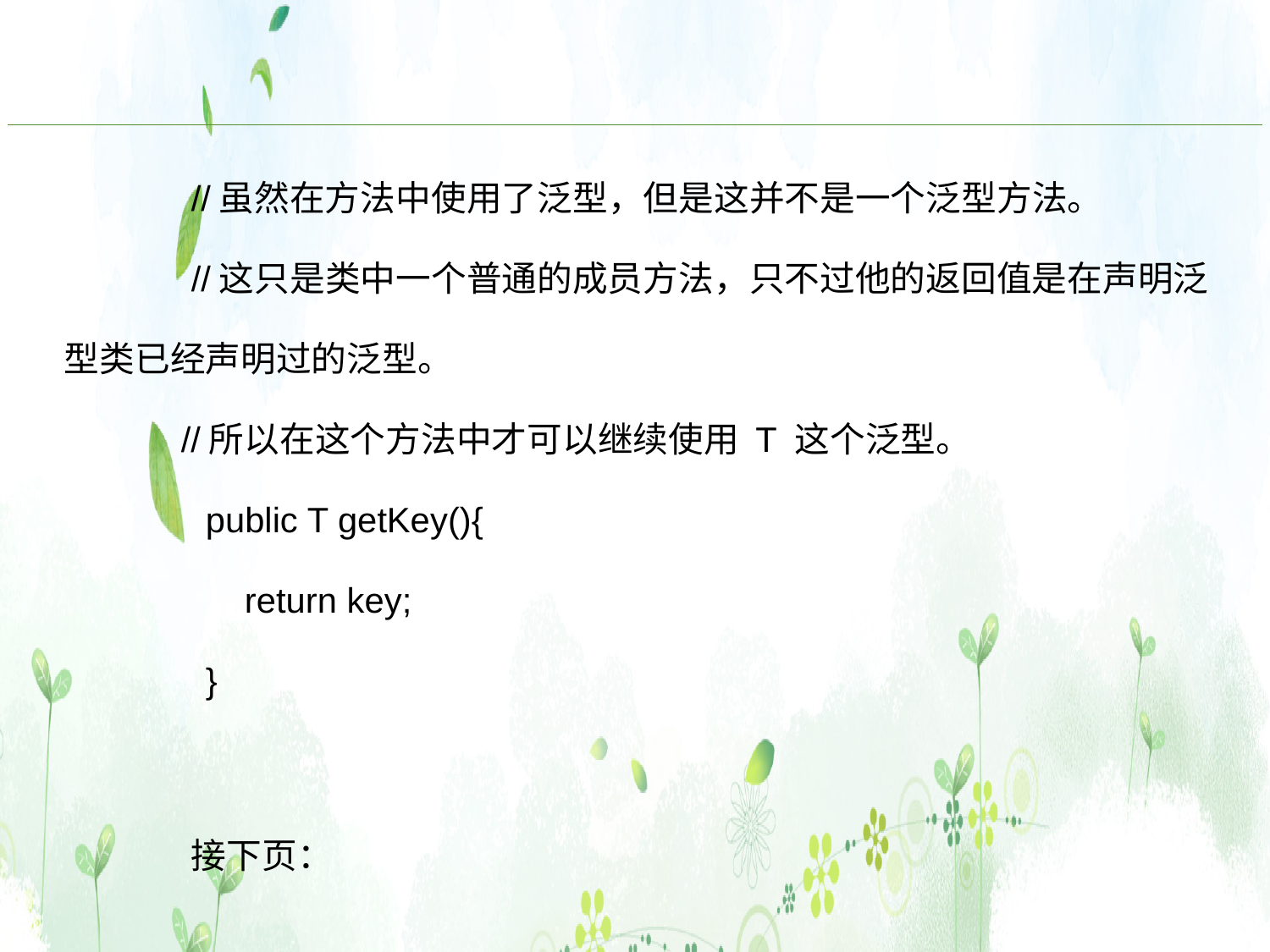

//虽然在方法中使用了泛型，但是这并不是一个泛型方法。
	//这只是类中一个普通的成员方法，只不过他的返回值是在声明泛型类已经声明过的泛型。
            //所以在这个方法中才可以继续使用 T 这个泛型。
        public T getKey(){
            return key;
        }

	接下页：